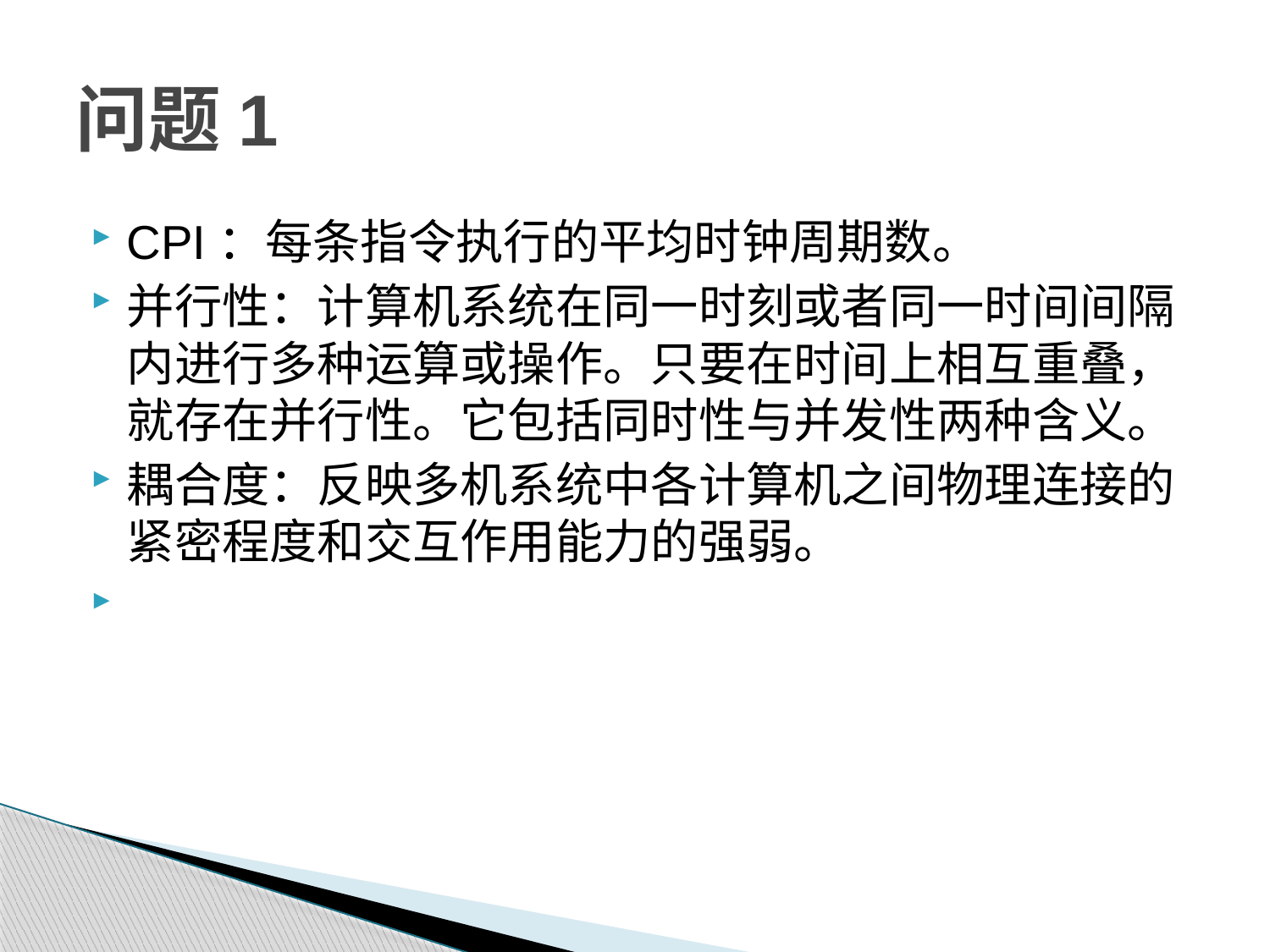

# 问题1
CPI：每条指令执行的平均时钟周期数。
并行性：计算机系统在同一时刻或者同一时间间隔内进行多种运算或操作。只要在时间上相互重叠，就存在并行性。它包括同时性与并发性两种含义。
耦合度：反映多机系统中各计算机之间物理连接的紧密程度和交互作用能力的强弱。